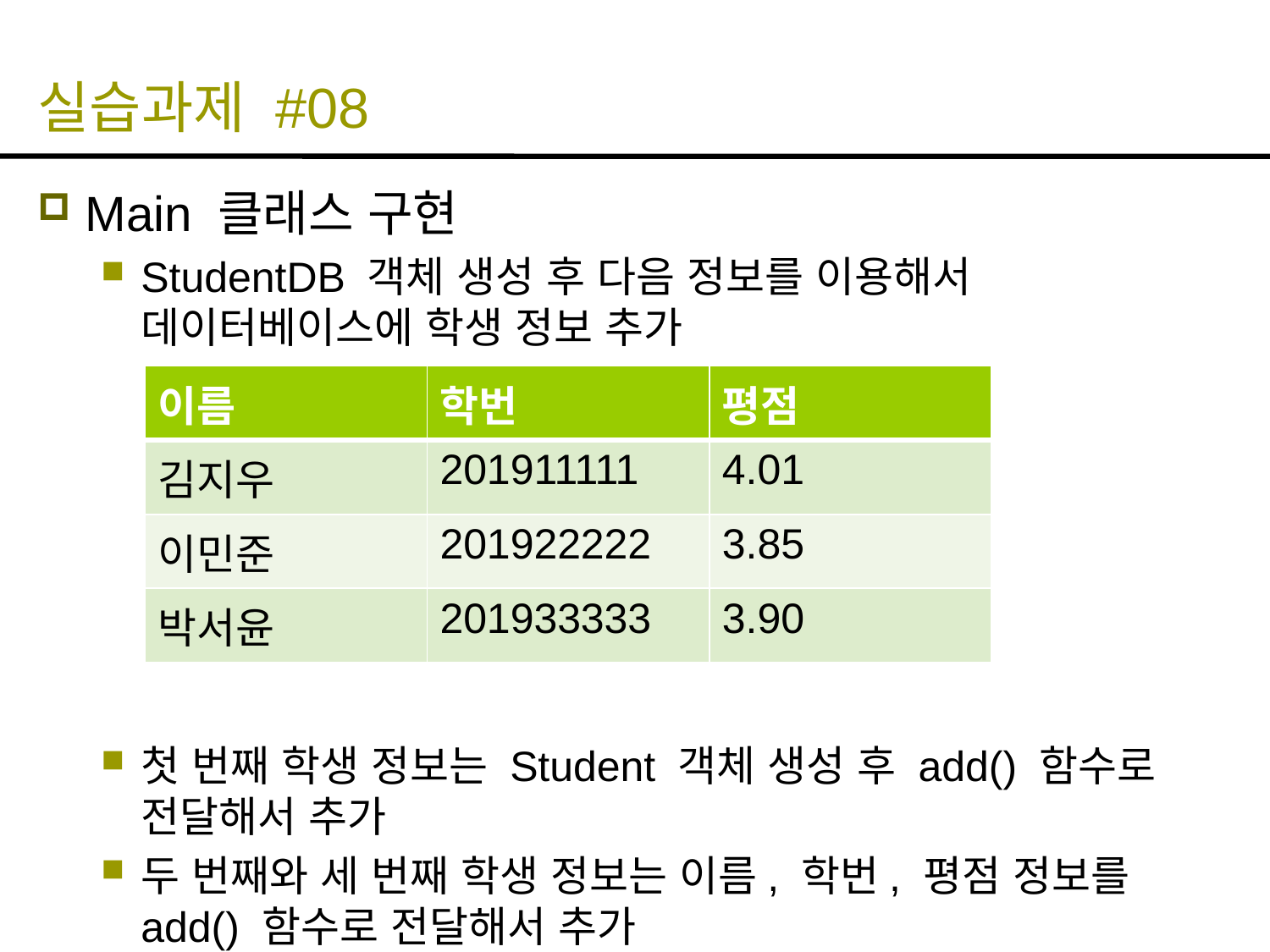

# 실습과제 #08
Main 클래스 구현
StudentDB 객체 생성 후 다음 정보를 이용해서 데이터베이스에 학생 정보 추가

첫 번째 학생 정보는 Student 객체 생성 후 add() 함수로 전달해서 추가
두 번째와 세 번째 학생 정보는 이름, 학번, 평점 정보를 add() 함수로 전달해서 추가

| 이름 | 학번 | 평점 |
| --- | --- | --- |
| 김지우 | 201911111 | 4.01 |
| 이민준 | 201922222 | 3.85 |
| 박서윤 | 201933333 | 3.90 |